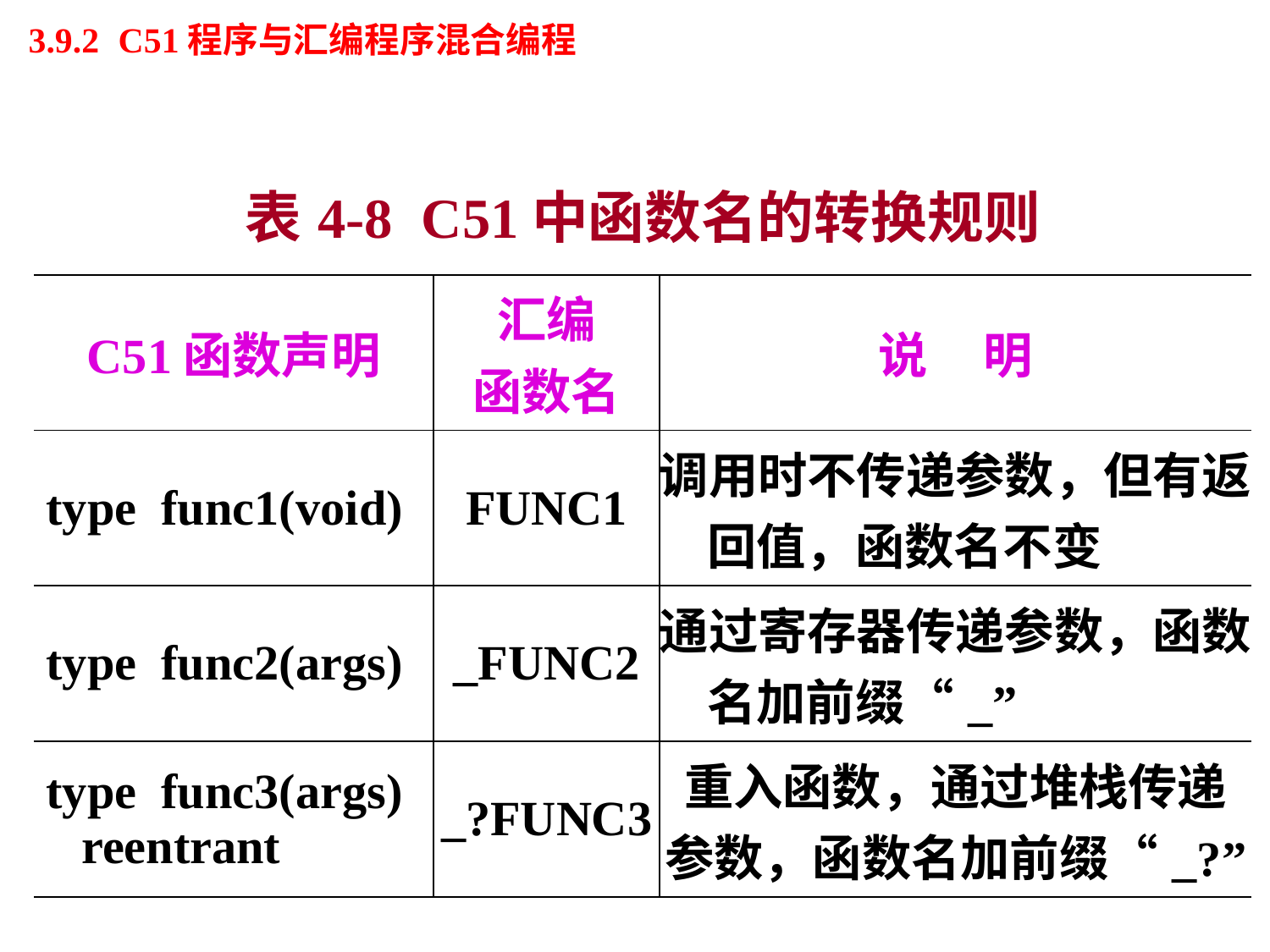

# 3.9.2  C51程序与汇编程序混合编程
| 表4-8 C51中函数名的转换规则 |  |  |
| --- | --- | --- |
| C51函数声明 | 汇编 函数名 | 说 明 |
| type func1(void) | FUNC1 | 调用时不传递参数，但有返回值，函数名不变 |
| type func2(args) | \_FUNC2 | 通过寄存器传递参数，函数名加前缀“\_” |
| type func3(args) reentrant | \_?FUNC3 | 重入函数，通过堆栈传递 参数，函数名加前缀“\_?” |